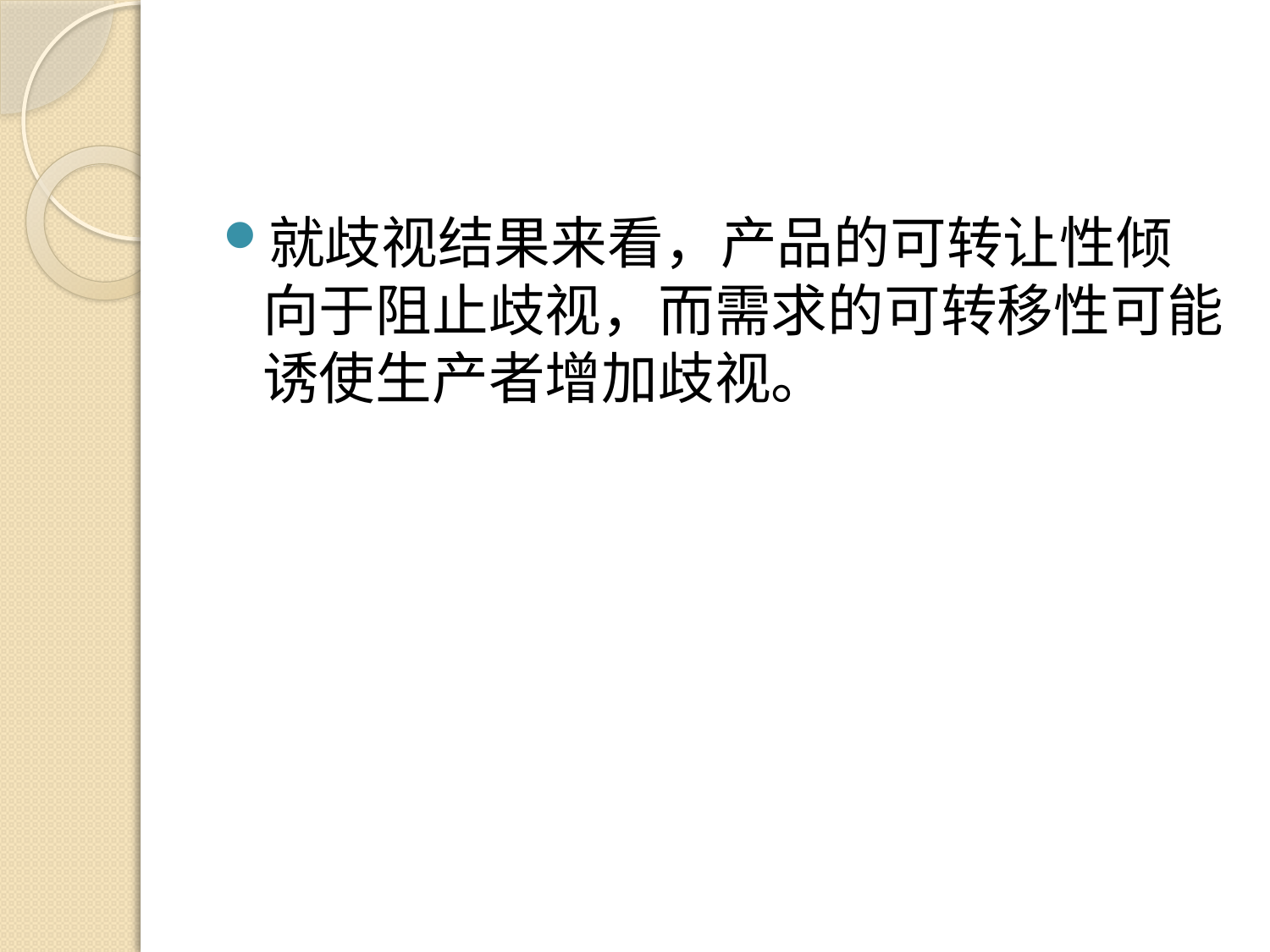

#
就歧视结果来看，产品的可转让性倾向于阻止歧视，而需求的可转移性可能诱使生产者增加歧视。